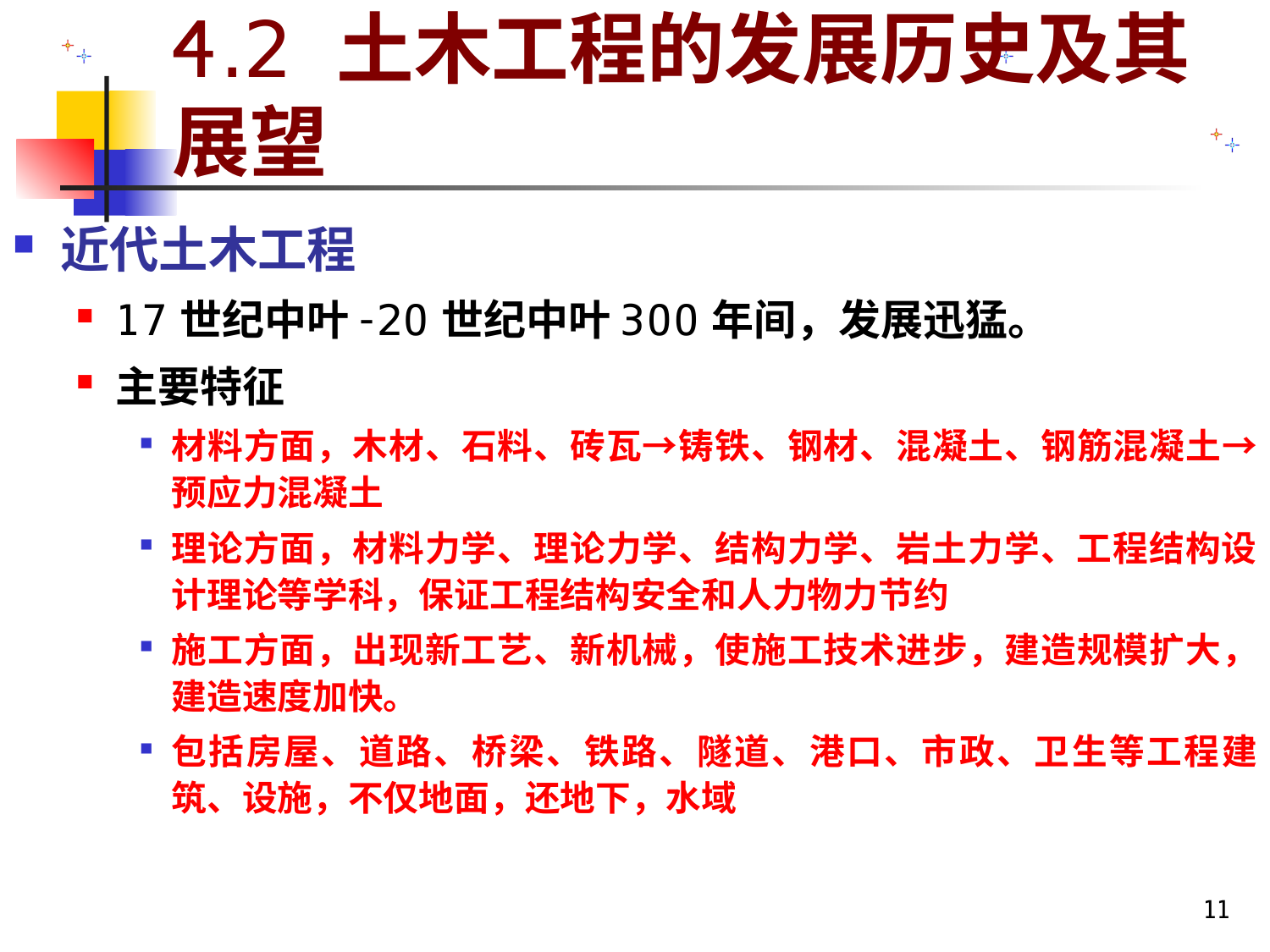

# 4.2 土木工程的发展历史及其展望
近代土木工程
17世纪中叶-20世纪中叶300年间，发展迅猛。
主要特征
材料方面，木材、石料、砖瓦→铸铁、钢材、混凝土、钢筋混凝土→预应力混凝土
理论方面，材料力学、理论力学、结构力学、岩土力学、工程结构设计理论等学科，保证工程结构安全和人力物力节约
施工方面，出现新工艺、新机械，使施工技术进步，建造规模扩大，建造速度加快。
包括房屋、道路、桥梁、铁路、隧道、港口、市政、卫生等工程建筑、设施，不仅地面，还地下，水域
11